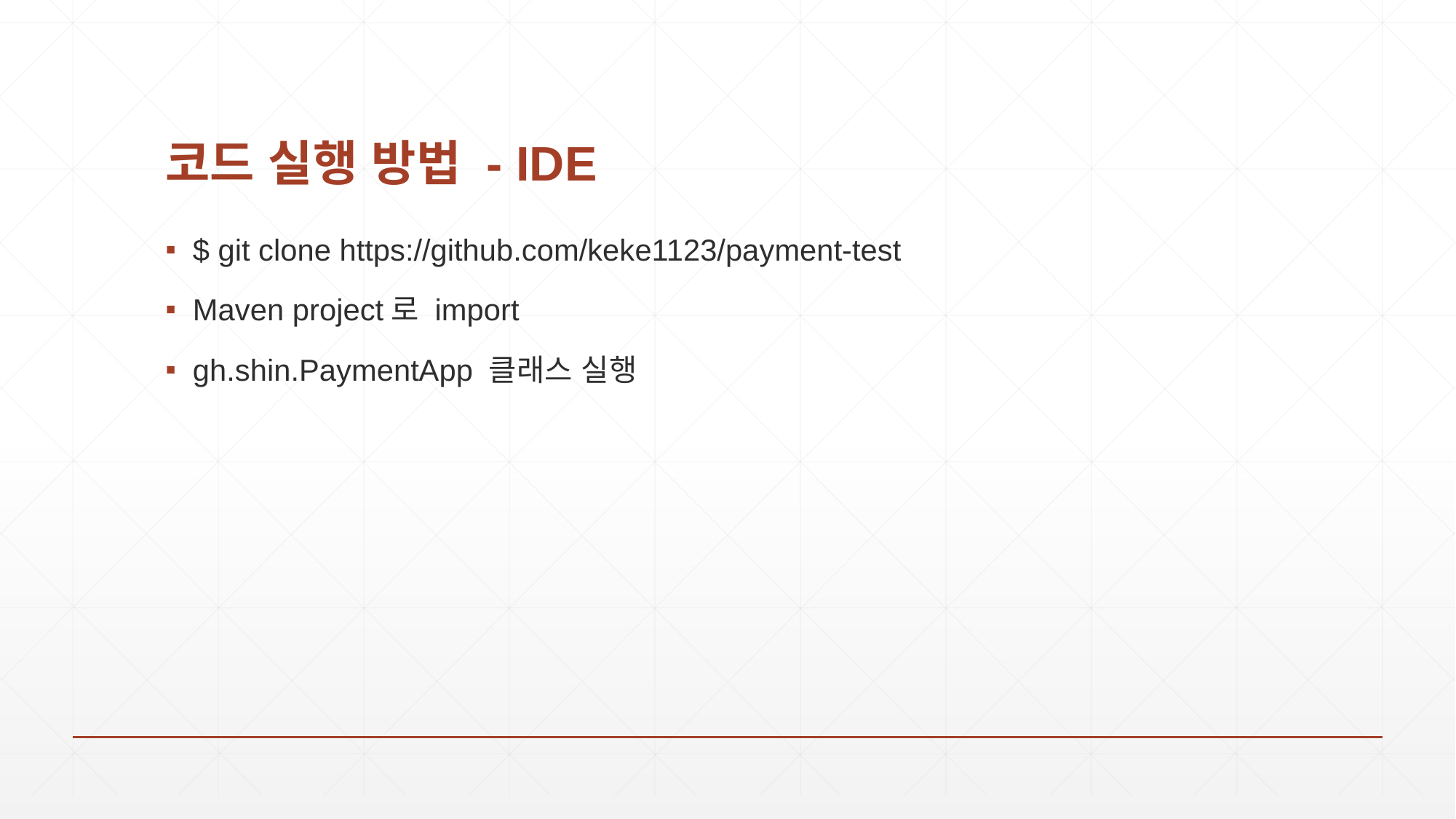

# 코드 실행 방법 - IDE
$ git clone https://github.com/keke1123/payment-test
Maven project로 import
gh.shin.PaymentApp 클래스 실행